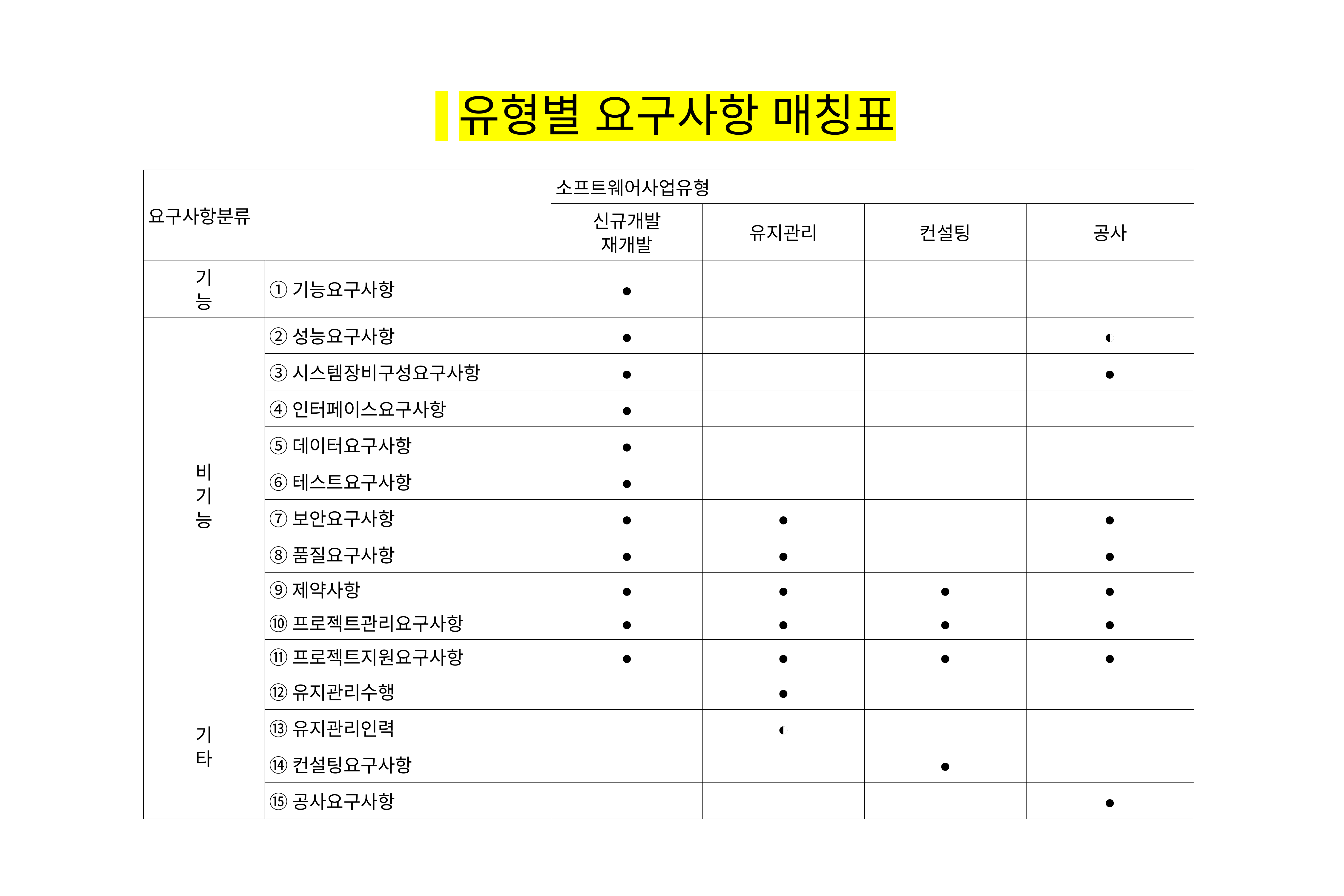

유형별 요구사항 매칭표
| 요구사항분류 |  | 소프트웨어사업유형 |  |  |  |
| --- | --- | --- | --- | --- | --- |
|  |  | 신규개발 재개발 | 유지관리 | 컨설팅 | 공사 |
| 기 능 | ①기능요구사항 | ● |  |  |  |
| 비 기 능 | ②성능요구사항 | ● |  |  | ◐ |
|  | ③시스템장비구성요구사항 | ● |  |  | ● |
|  | ④인터페이스요구사항 | ● |  |  |  |
|  | ⑤데이터요구사항 | ● |  |  |  |
|  | ⑥테스트요구사항 | ● |  |  |  |
|  | ⑦보안요구사항 | ● | ● |  | ● |
|  | ⑧품질요구사항 | ● | ● |  | ● |
|  | ⑨제약사항 | ● | ● | ● | ● |
|  | ⑩프로젝트관리요구사항 | ● | ● | ● | ● |
|  | ⑪프로젝트지원요구사항 | ● | ● | ● | ● |
| 기 타 | ⑫유지관리수행 |  | ● |  |  |
|  | ⑬유지관리인력 |  | ◐ |  |  |
|  | ⑭컨설팅요구사항 |  |  | ● |  |
|  | ⑮공사요구사항 |  |  |  | ● |